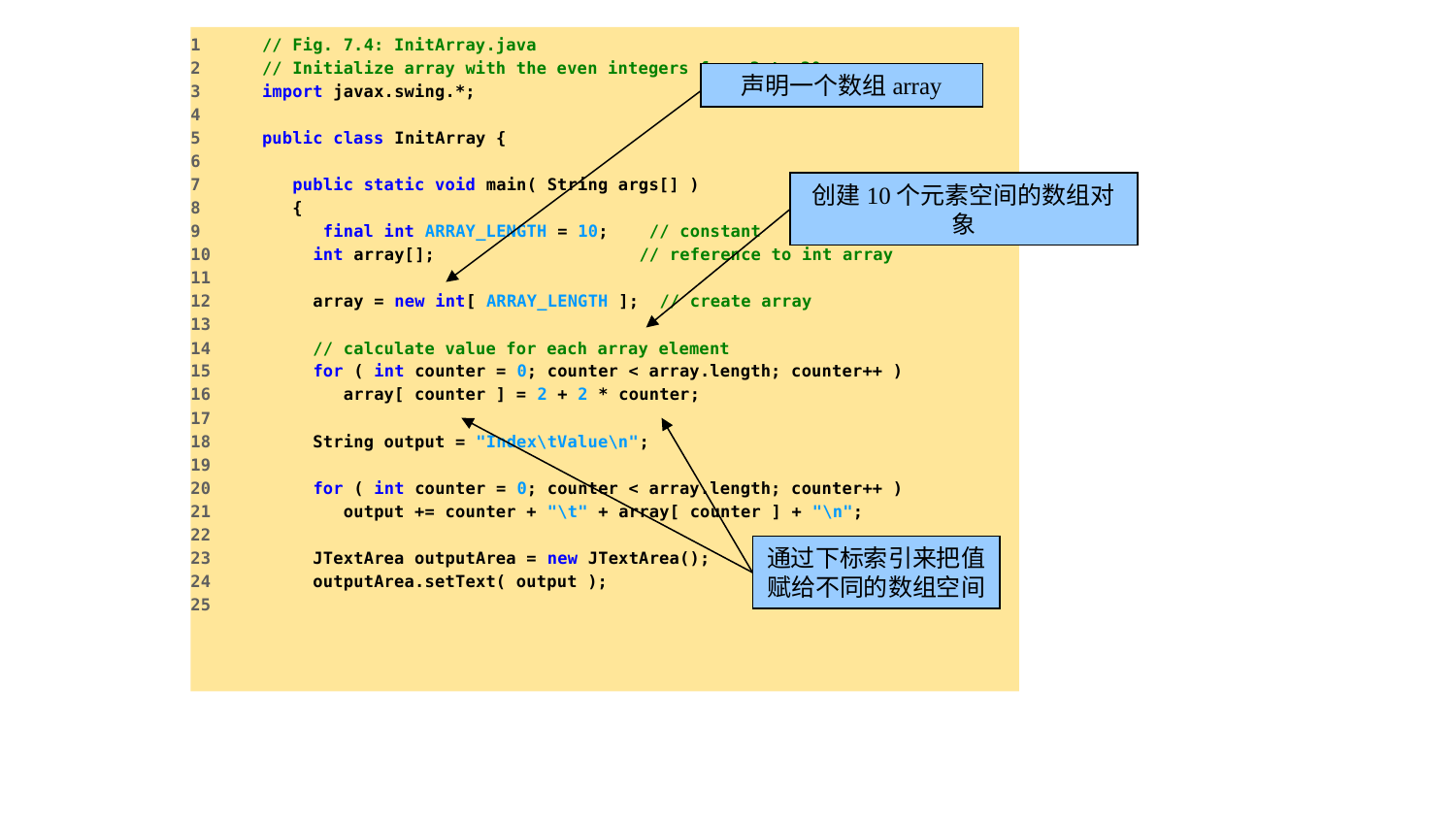

1      // Fig. 7.4: InitArray.java
2      // Initialize array with the even integers from 2 to 20.
3      import javax.swing.*;
4
5      public class InitArray {
6
7         public static void main( String args[] )
8         {
9            final int ARRAY_LENGTH = 10;    // constant
10          int array[];                    // reference to int array
11
12          array = new int[ ARRAY_LENGTH ];  // create array
13
14          // calculate value for each array element
15          for ( int counter = 0; counter < array.length; counter++ )
16             array[ counter ] = 2 + 2 * counter;
17
18          String output = "Index\tValue\n";
19
20          for ( int counter = 0; counter < array.length; counter++ )
21             output += counter + "\t" + array[ counter ] + "\n";
22
23          JTextArea outputArea = new JTextArea();
24          outputArea.setText( output );
25
声明一个数组array

创建10个元素空间的数组对象

通过下标索引来把值赋给不同的数组空间